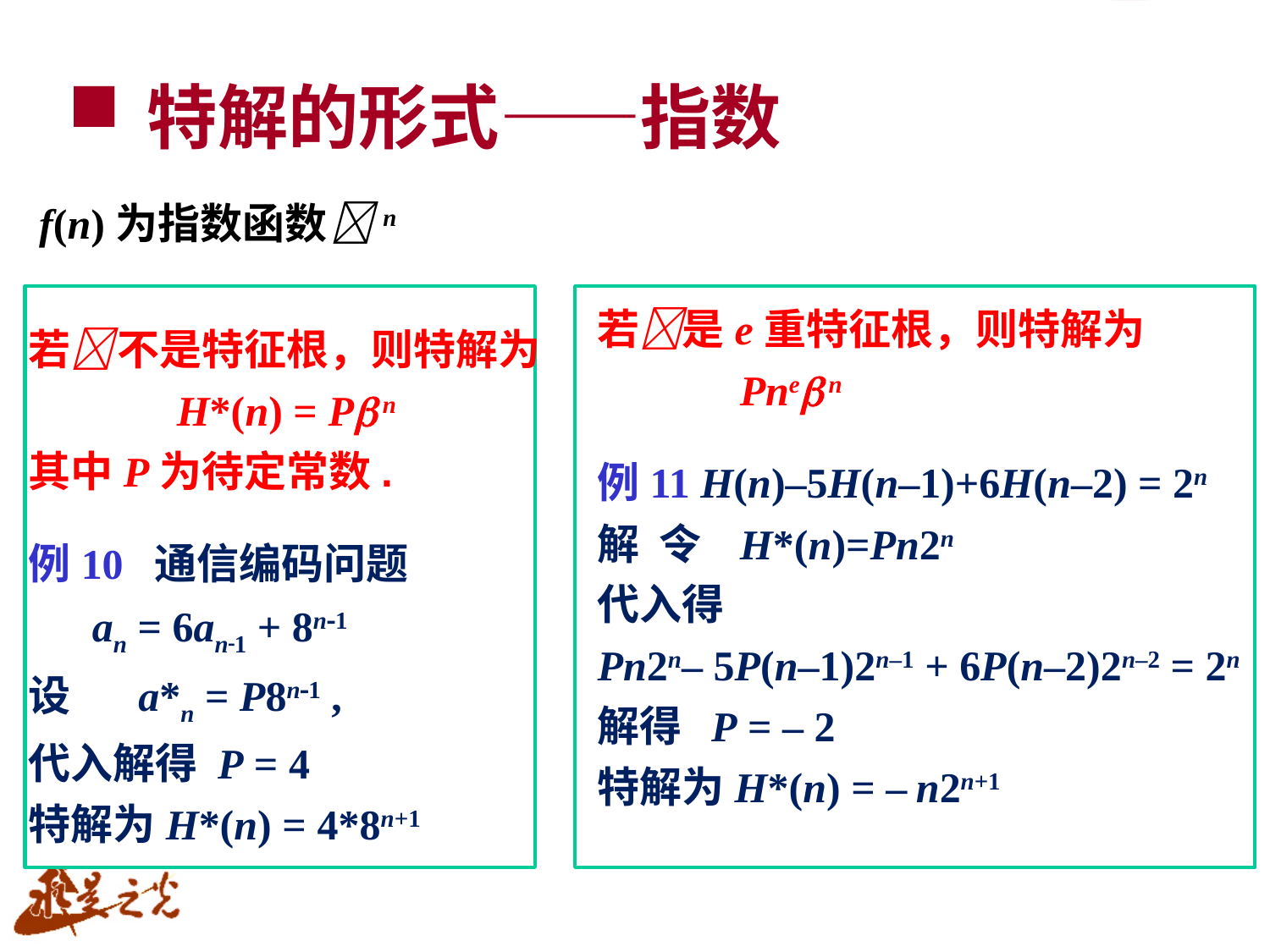

# 特解的形式——指数
f(n)为指数函数 β n

若β 不是特征根，则特解为
              H*(n) = Pβ n
其中P为待定常数.
例10  通信编码问题
      an = 6an−1 + 8n−1
设      a*n = P8n−1 ,
代入解得 P = 4
特解为H*(n) = 4*8n+1

若β是e重特征根，则特解为
            Pneβ n
例11 H(n)–5H(n–1)+6H(n–2) = 2n
解  令   H*(n)=Pn2n
代入得
Pn2n– 5P(n–1)2n–1 + 6P(n–2)2n–2 = 2n
解得  P = – 2
特解为H*(n) = – n2n+1

23